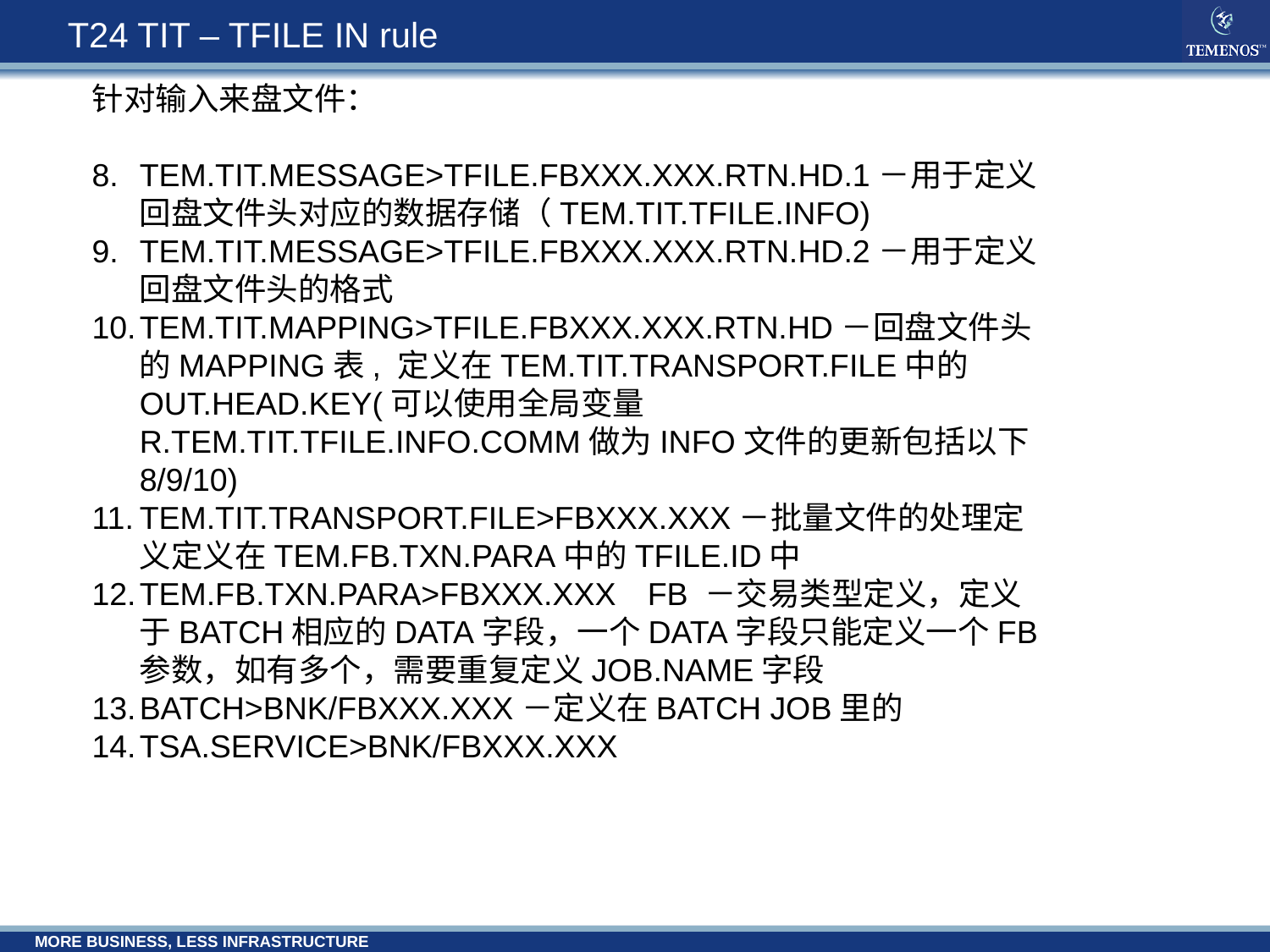

# T24 TIT – TFILE IN rule
针对输入来盘文件：

TEM.TIT.MESSAGE>TFILE.FBXXX.XXX.RTN.HD.1－用于定义回盘文件头对应的数据存储（TEM.TIT.TFILE.INFO)
TEM.TIT.MESSAGE>TFILE.FBXXX.XXX.RTN.HD.2－用于定义回盘文件头的格式
TEM.TIT.MAPPING>TFILE.FBXXX.XXX.RTN.HD－回盘文件头的MAPPING表, 定义在TEM.TIT.TRANSPORT.FILE中的OUT.HEAD.KEY(可以使用全局变量R.TEM.TIT.TFILE.INFO.COMM做为INFO文件的更新包括以下8/9/10)
TEM.TIT.TRANSPORT.FILE>FBXXX.XXX－批量文件的处理定义定义在TEM.FB.TXN.PARA中的TFILE.ID中
TEM.FB.TXN.PARA>FBXXX.XXX	FB －交易类型定义，定义于BATCH相应的DATA字段，一个DATA字段只能定义一个FB参数，如有多个，需要重复定义JOB.NAME字段
BATCH>BNK/FBXXX.XXX－定义在BATCH JOB里的
TSA.SERVICE>BNK/FBXXX.XXX